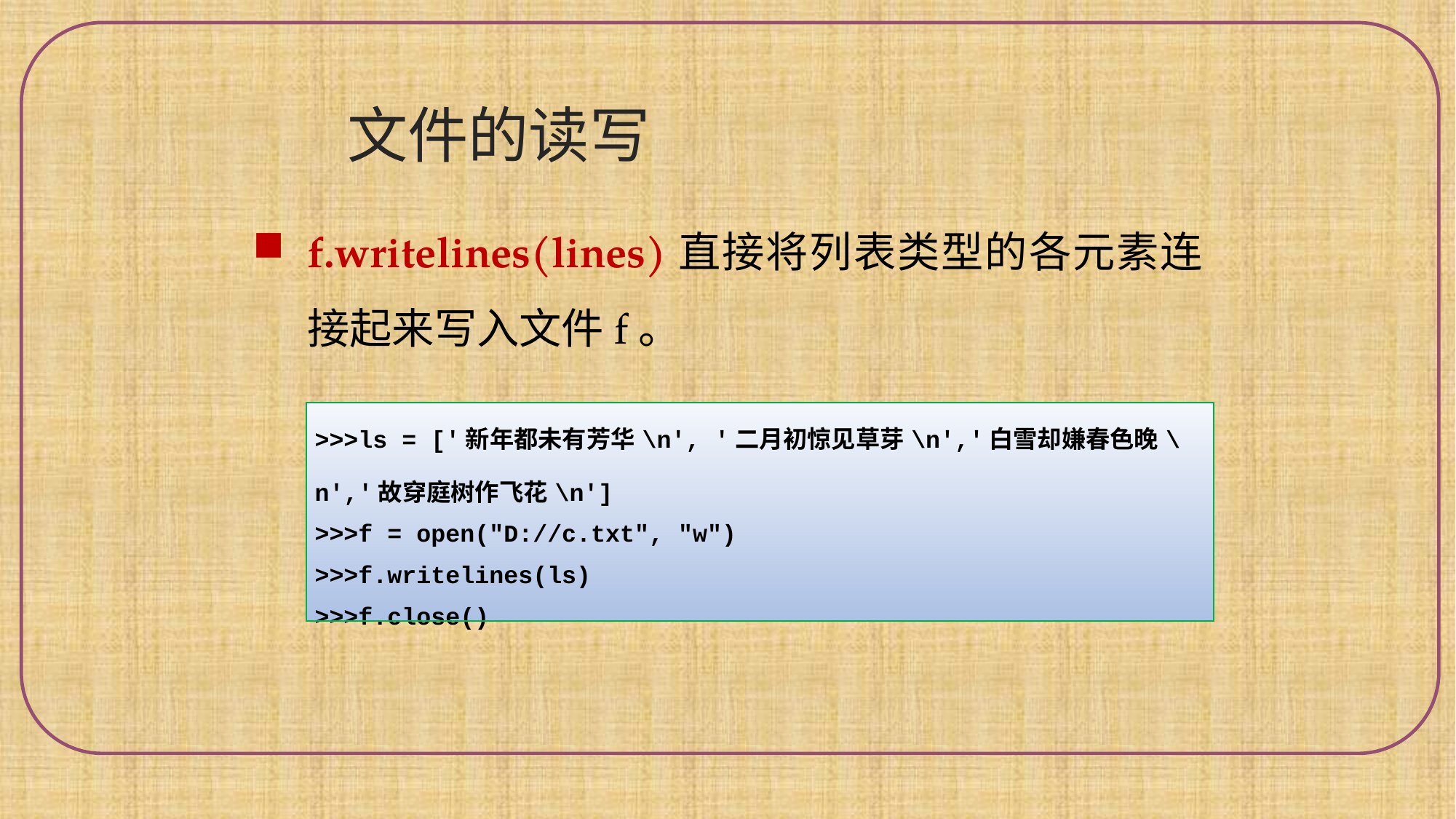

文件的读写
f.writelines(lines)直接将列表类型的各元素连接起来写入文件f。

| >>>ls = ['新年都未有芳华\n', '二月初惊见草芽\n','白雪却嫌春色晚\n','故穿庭树作飞花\n'] >>>f = open("D://c.txt", "w") >>>f.writelines(ls) >>>f.close() |
| --- |